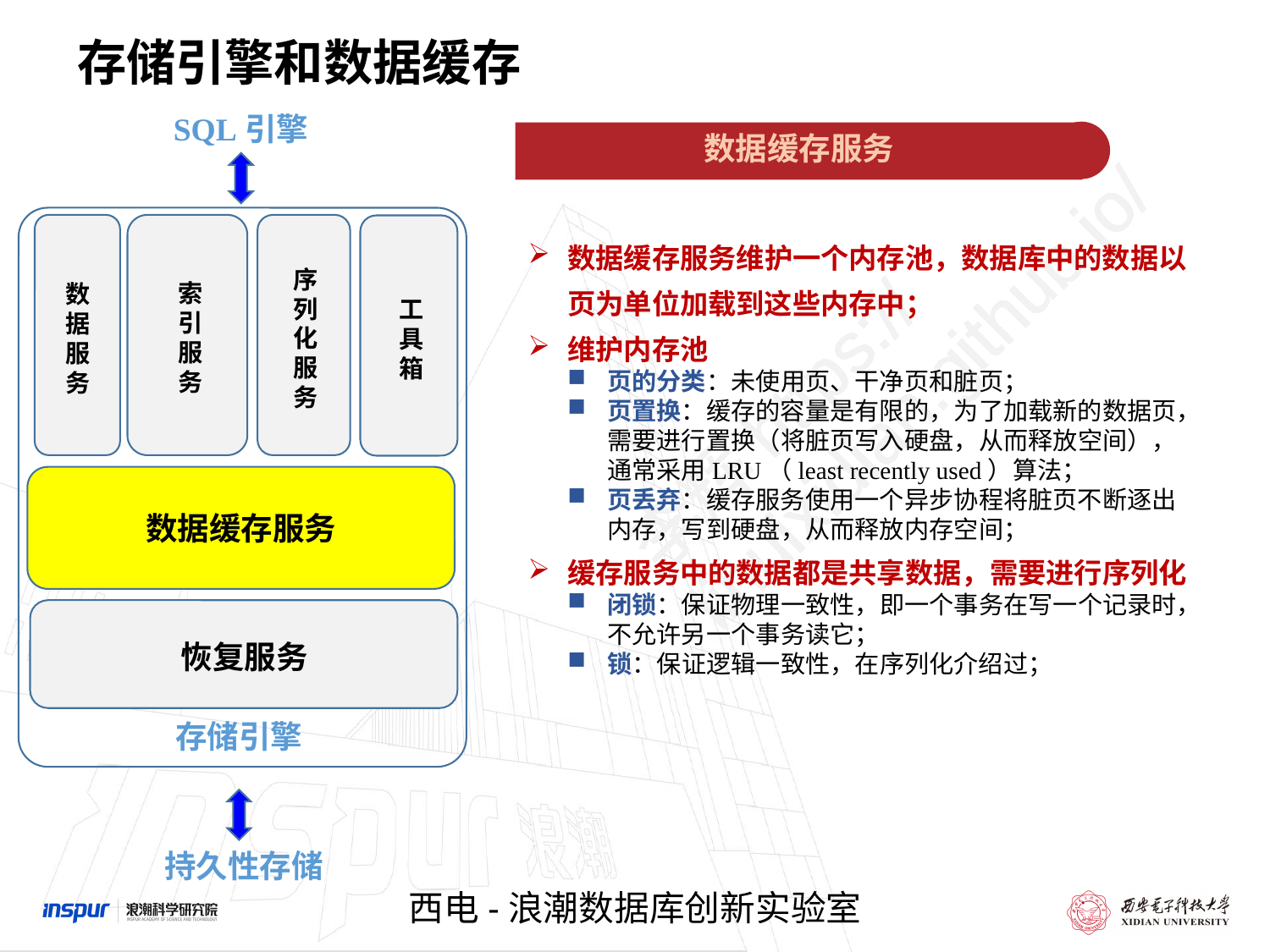

存储引擎和数据缓存
SQL引擎

数据缓存服务

数据缓存服务维护一个内存池，数据库中的数据以页为单位加载到这些内存中；
维护内存池
页的分类：未使用页、干净页和脏页；
页置换：缓存的容量是有限的，为了加载新的数据页，需要进行置换（将脏页写入硬盘，从而释放空间），通常采用LRU（least recently used）算法；
页丢弃：缓存服务使用一个异步协程将脏页不断逐出内存，写到硬盘，从而释放内存空间；
缓存服务中的数据都是共享数据，需要进行序列化
闭锁：保证物理一致性，即一个事务在写一个记录时，不允许另一个事务读它；
锁：保证逻辑一致性，在序列化介绍过；
序
列
化
服
务
索
引
服
务
数
据
服
务
工
具
箱

数据缓存服务

恢复服务
存储引擎

持久性存储